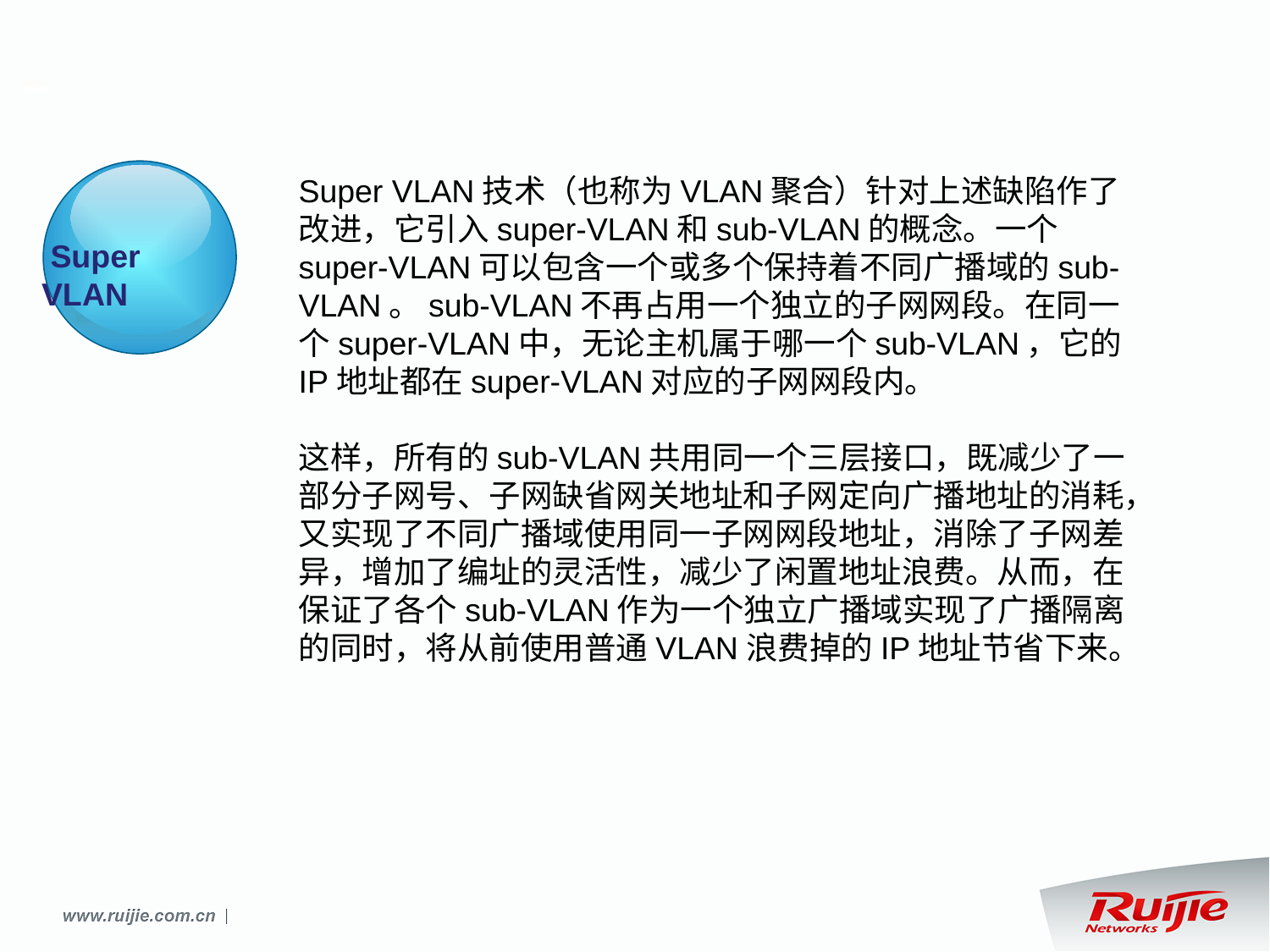

Super VLAN技术（也称为VLAN聚合）针对上述缺陷作了改进，它引入super-VLAN和sub-VLAN的概念。一个super-VLAN可以包含一个或多个保持着不同广播域的sub-VLAN。sub-VLAN不再占用一个独立的子网网段。在同一个super-VLAN中，无论主机属于哪一个sub-VLAN，它的IP地址都在super-VLAN对应的子网网段内。

这样，所有的sub-VLAN共用同一个三层接口，既减少了一部分子网号、子网缺省网关地址和子网定向广播地址的消耗，又实现了不同广播域使用同一子网网段地址，消除了子网差异，增加了编址的灵活性，减少了闲置地址浪费。从而，在保证了各个sub-VLAN作为一个独立广播域实现了广播隔离的同时，将从前使用普通VLAN浪费掉的IP地址节省下来。

 Super VLAN